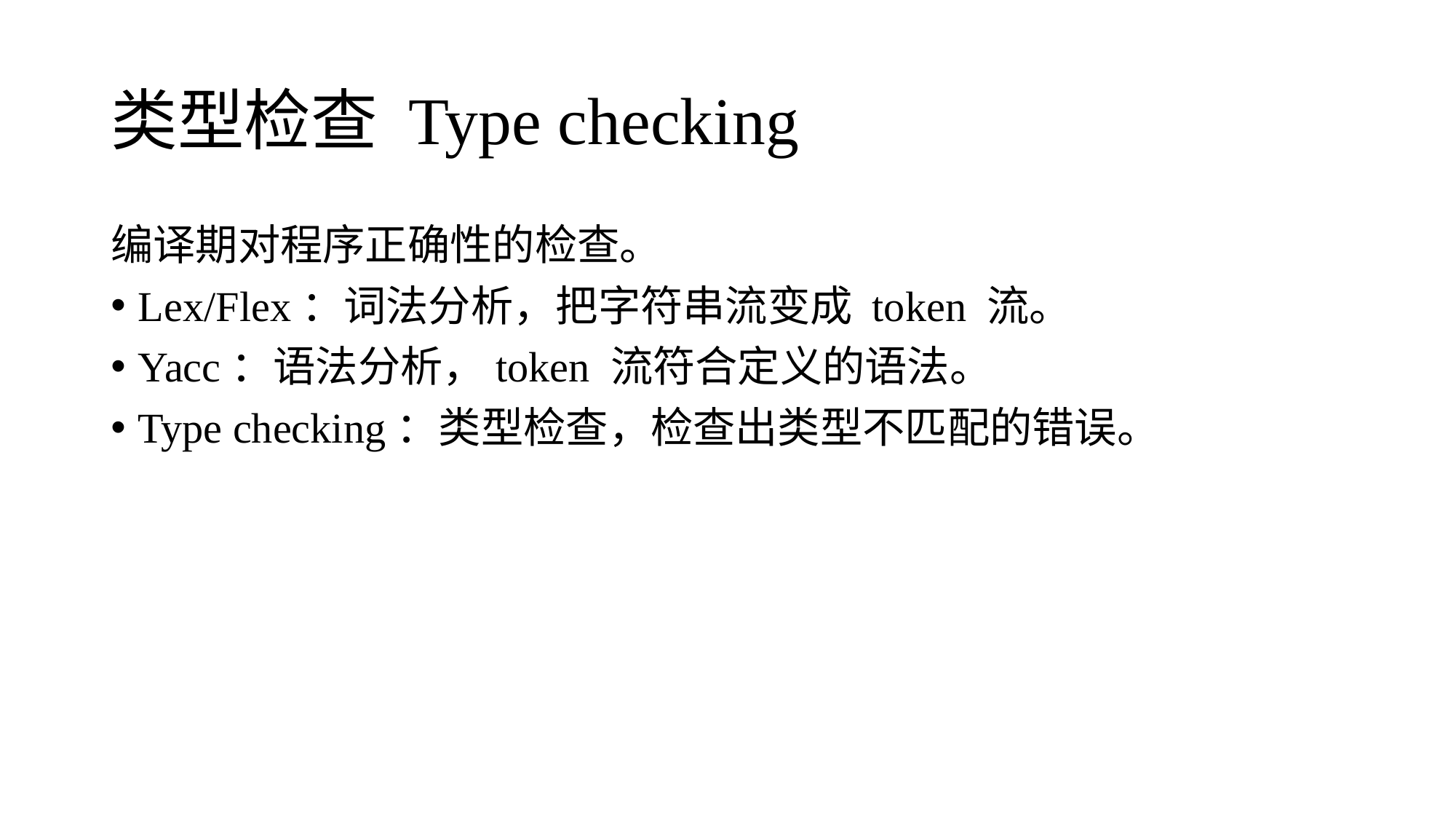

# 类型检查 Type checking
编译期对程序正确性的检查。
Lex/Flex：词法分析，把字符串流变成 token 流。
Yacc：语法分析，token 流符合定义的语法。
Type checking：类型检查，检查出类型不匹配的错误。